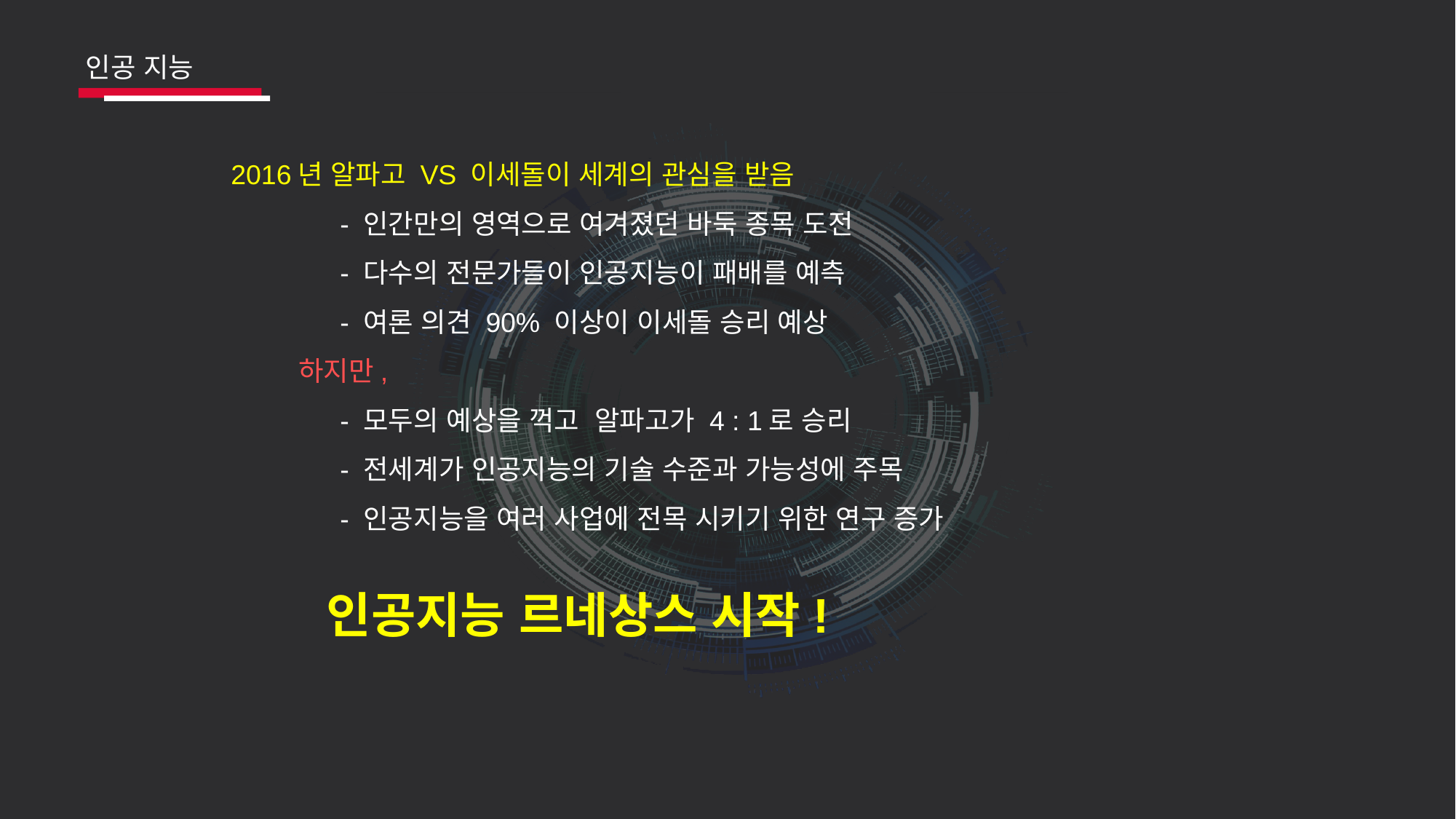

인공 지능

2016년 알파고 VS 이세돌이 세계의 관심을 받음
	- 인간만의 영역으로 여겨졌던 바둑 종목 도전
	- 다수의 전문가들이 인공지능이 패배를 예측
	- 여론 의견 90% 이상이 이세돌 승리 예상
        하지만,
	- 모두의 예상을 꺽고  알파고가 4 : 1로 승리
	- 전세계가 인공지능의 기술 수준과 가능성에 주목
	- 인공지능을 여러 사업에 전목 시키기 위한 연구 증가

인공지능 르네상스 시작!